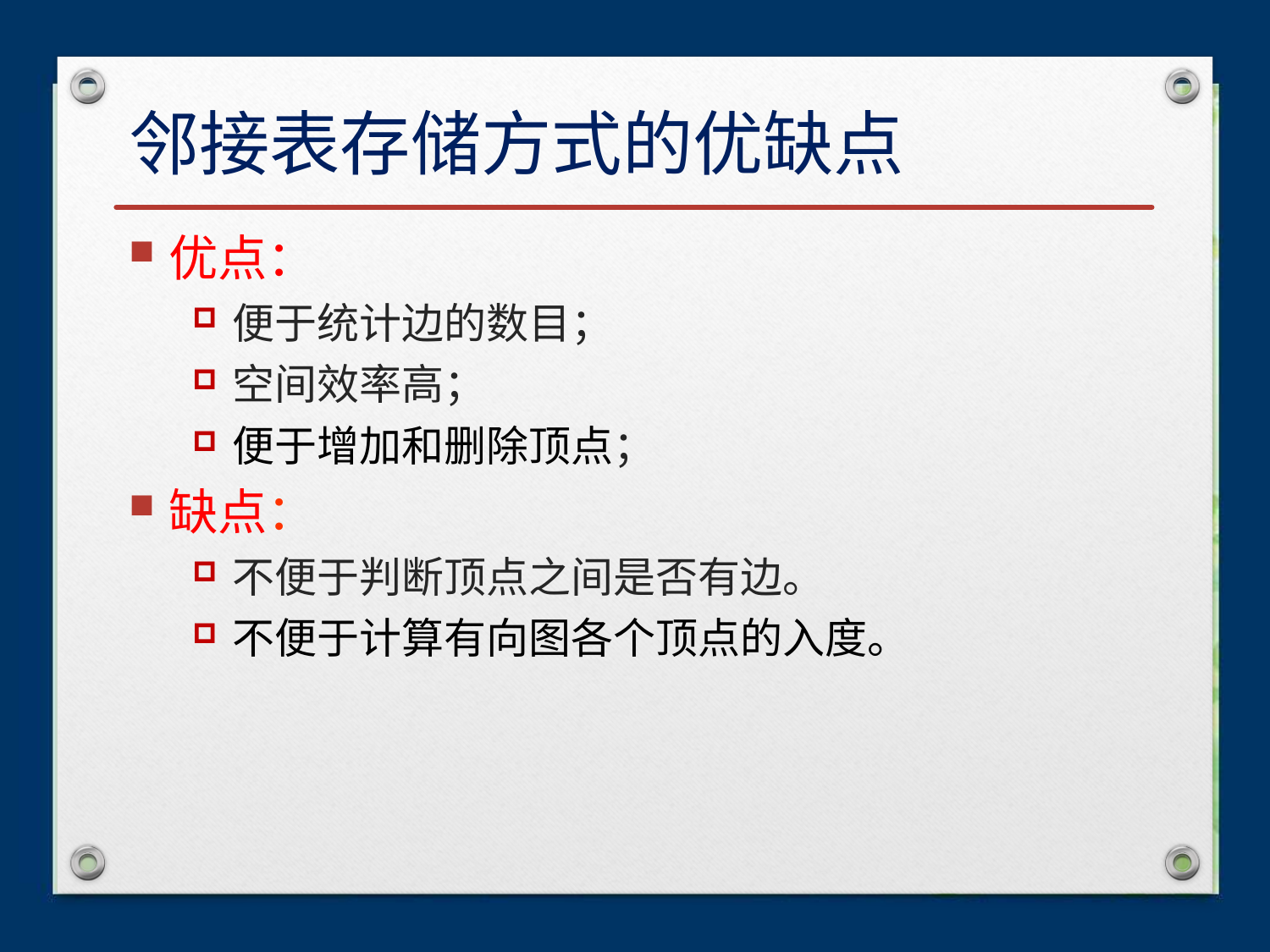

# 邻接表存储方式的优缺点
优点：
便于统计边的数目；
空间效率高；
便于增加和删除顶点；
缺点：
不便于判断顶点之间是否有边。
不便于计算有向图各个顶点的入度。